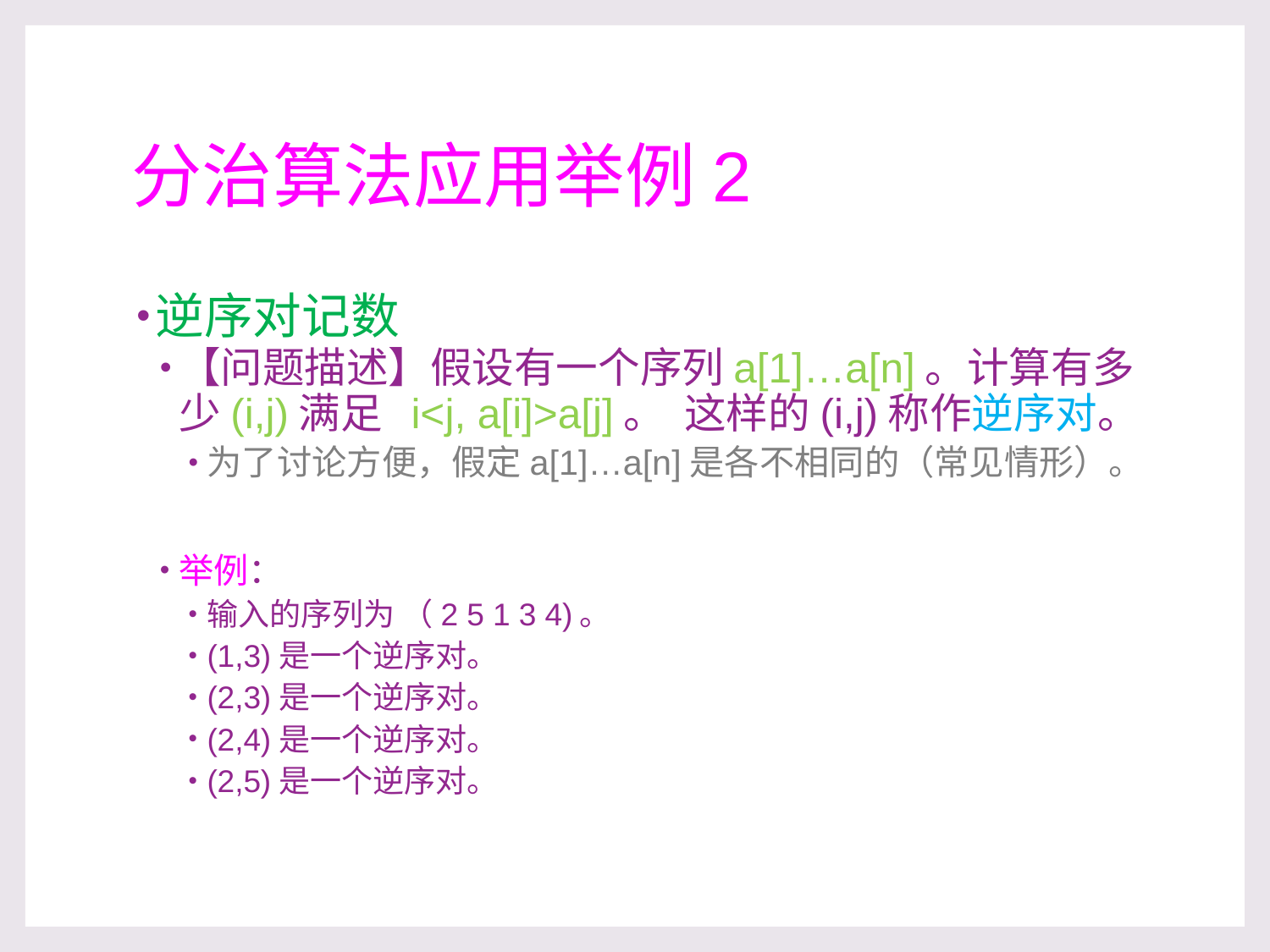

# 分治算法应用举例2
逆序对记数
【问题描述】假设有一个序列a[1]…a[n]。计算有多少(i,j)满足  i<j, a[i]>a[j]。  这样的(i,j)称作逆序对。
为了讨论方便，假定a[1]…a[n]是各不相同的（常见情形）。

举例：
输入的序列为 （2 5 1 3 4)。
(1,3)是一个逆序对。
(2,3)是一个逆序对。
(2,4)是一个逆序对。
(2,5)是一个逆序对。